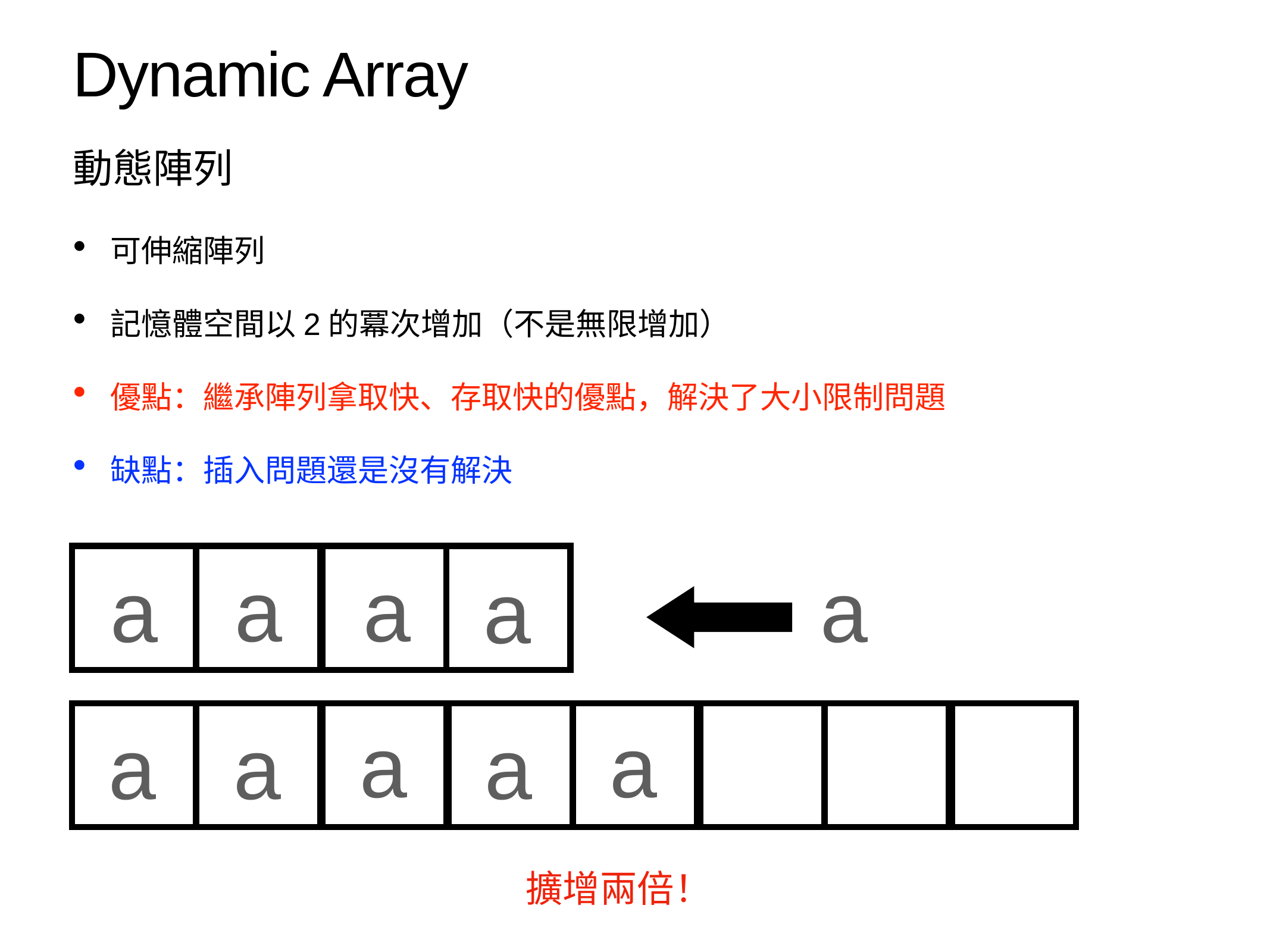

# Dynamic Array
動態陣列
可伸縮陣列
記憶體空間以2的冪次增加（不是無限增加）
優點：繼承陣列拿取快、存取快的優點，解決了大小限制問題
缺點：插入問題還是沒有解決
a
a
a
a
a

a
a
a
a
a

擴增兩倍！